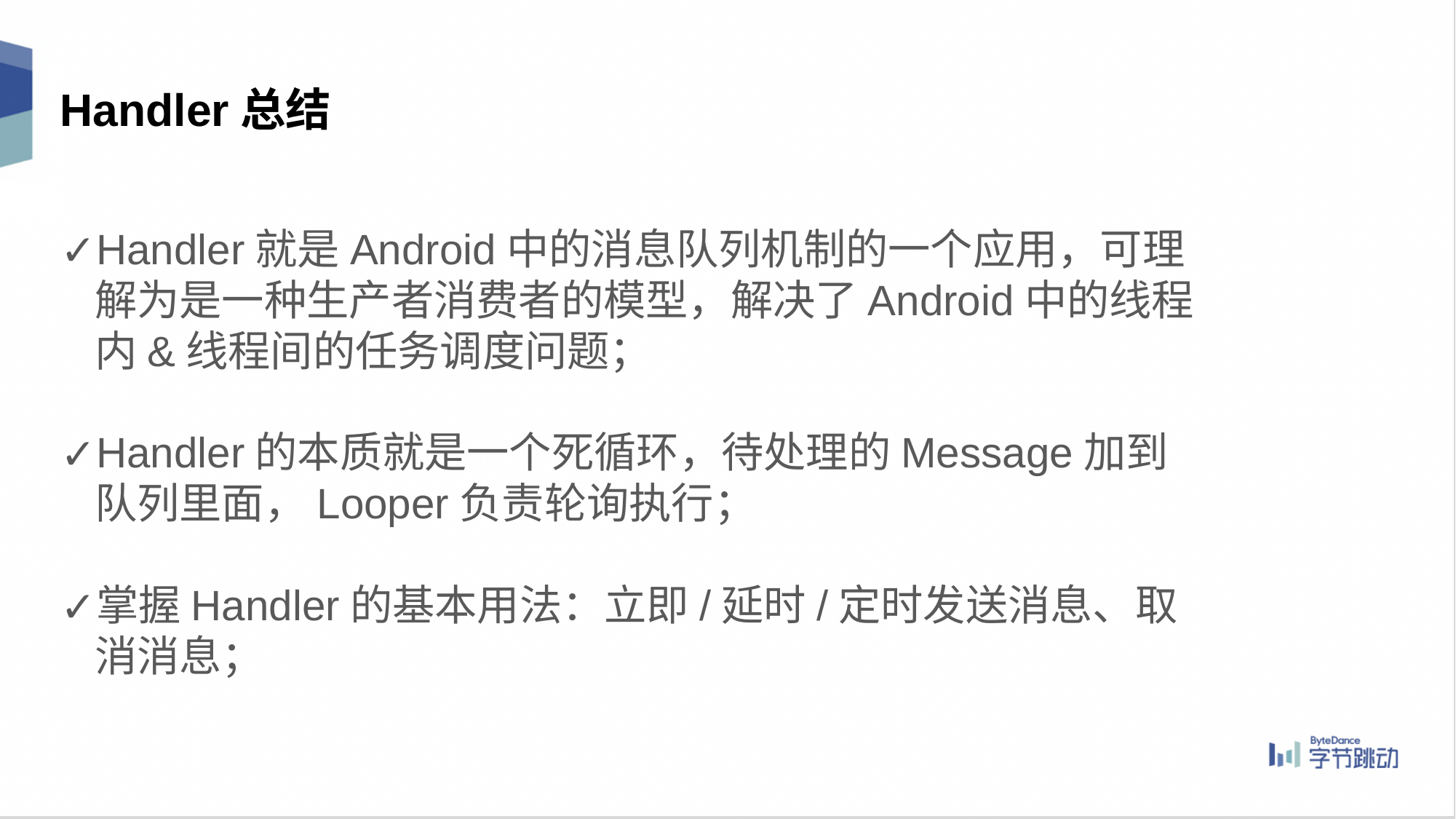

Handler总结
Handler就是Android中的消息队列机制的一个应用，可理解为是一种生产者消费者的模型，解决了Android中的线程内&线程间的任务调度问题；

Handler的本质就是一个死循环，待处理的Message加到队列里面，Looper负责轮询执行；

掌握Handler的基本用法：立即/延时/定时发送消息、取消消息；
18